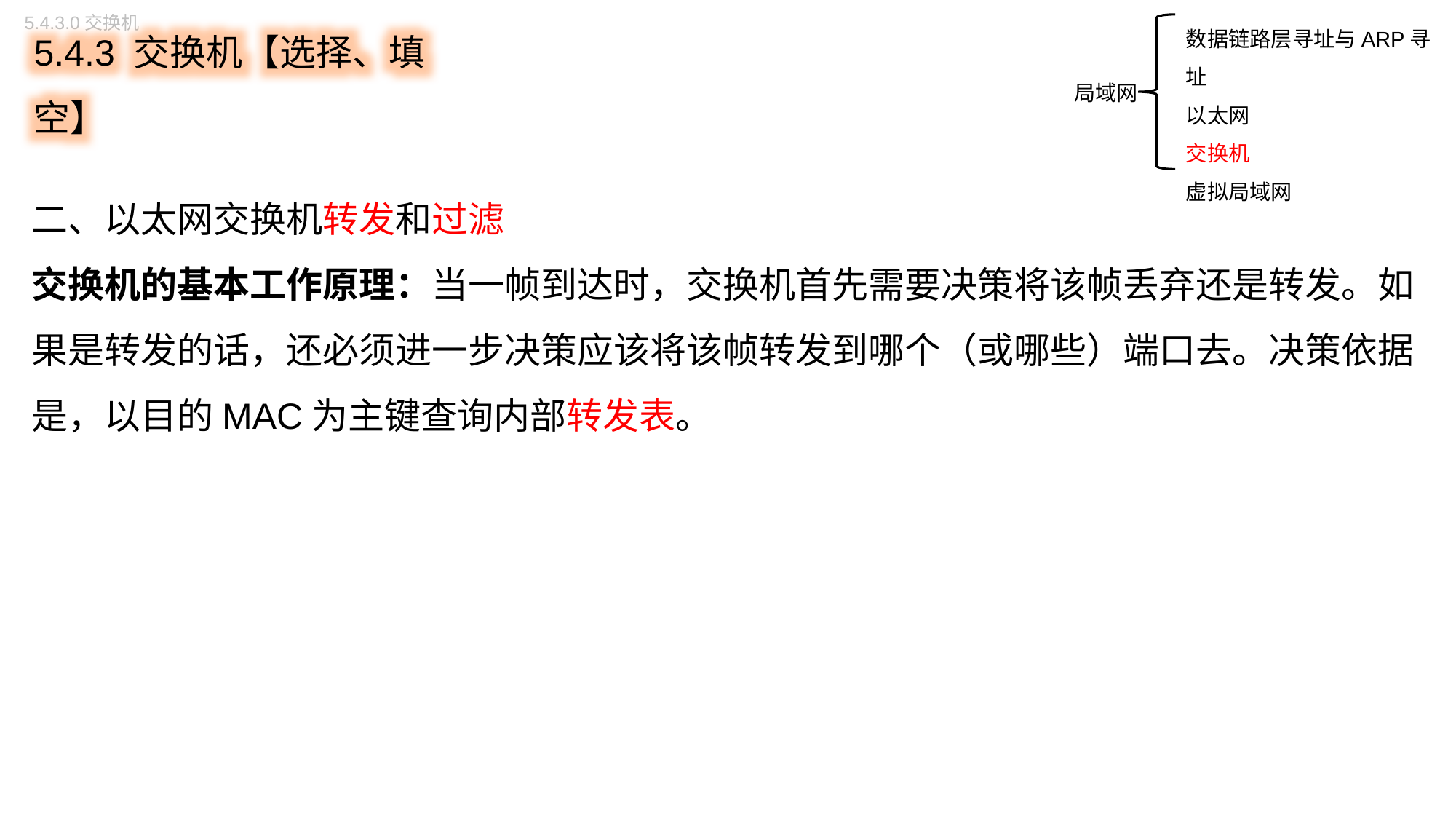

5.4.3.0交换机
数据链路层寻址与ARP寻址
以太网
交换机
虚拟局域网

5.4.3 交换机【选择、填空】
局域网
二、以太网交换机转发和过滤
交换机的基本工作原理：当一帧到达时，交换机首先需要决策将该帧丢弃还是转发。如果是转发的话，还必须进一步决策应该将该帧转发到哪个（或哪些）端口去。决策依据是，以目的MAC为主键查询内部转发表。